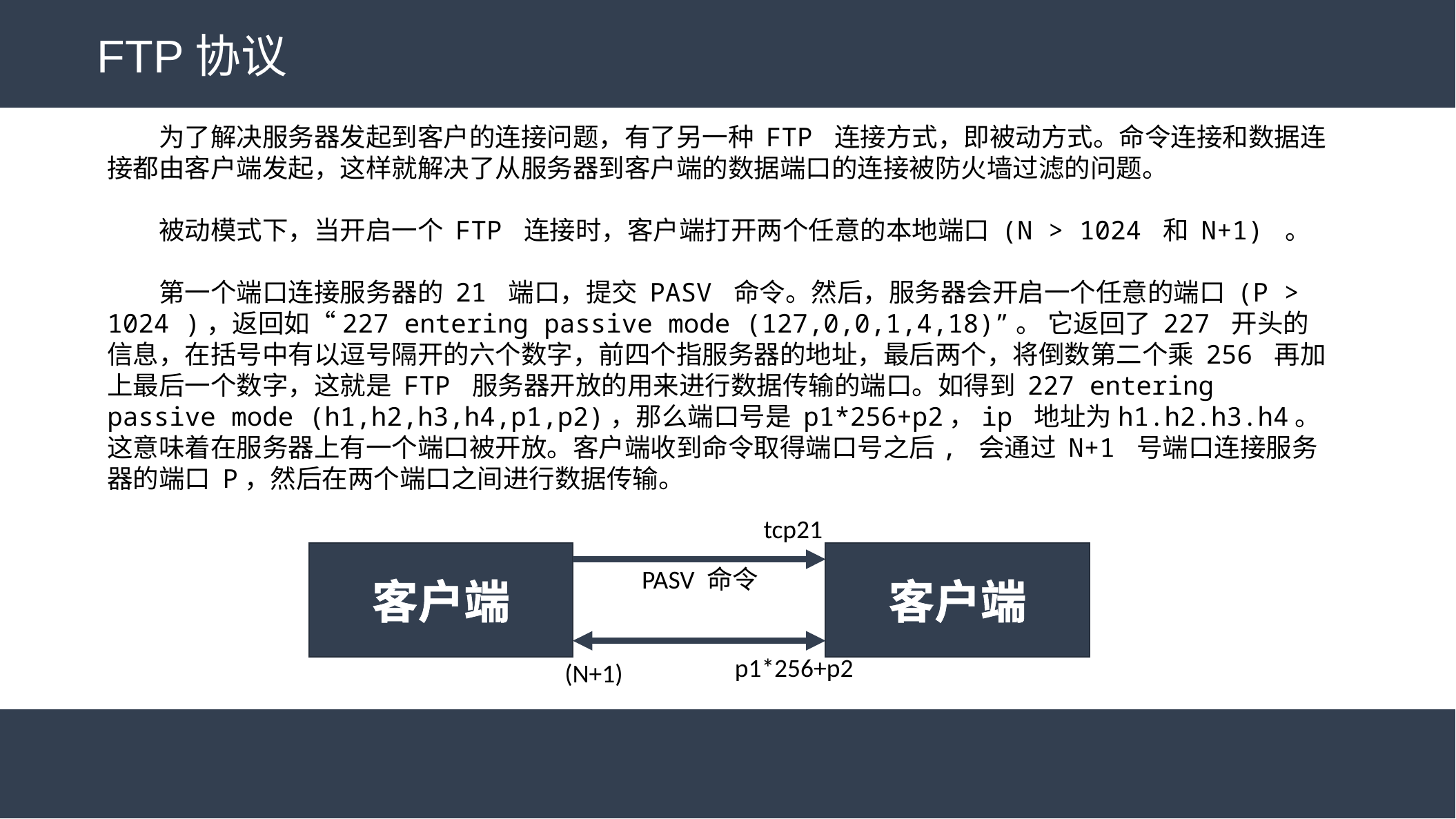

FTP协议
为了解决服务器发起到客户的连接问题，有了另一种 FTP 连接方式，即被动方式。命令连接和数据连接都由客户端发起，这样就解决了从服务器到客户端的数据端口的连接被防火墙过滤的问题。

被动模式下，当开启一个 FTP 连接时，客户端打开两个任意的本地端口 (N > 1024 和 N+1) 。

第一个端口连接服务器的 21 端口，提交 PASV 命令。然后，服务器会开启一个任意的端口 (P > 1024 )，返回如“227 entering passive mode (127,0,0,1,4,18)”。 它返回了 227 开头的信息，在括号中有以逗号隔开的六个数字，前四个指服务器的地址，最后两个，将倒数第二个乘 256 再加上最后一个数字，这就是 FTP 服务器开放的用来进行数据传输的端口。如得到 227 entering passive mode (h1,h2,h3,h4,p1,p2)，那么端口号是 p1*256+p2，ip 地址为h1.h2.h3.h4。这意味着在服务器上有一个端口被开放。客户端收到命令取得端口号之后, 会通过 N+1 号端口连接服务器的端口 P，然后在两个端口之间进行数据传输。

tcp21
客户端
客户端
PASV 命令
p1*256+p2
(N+1)